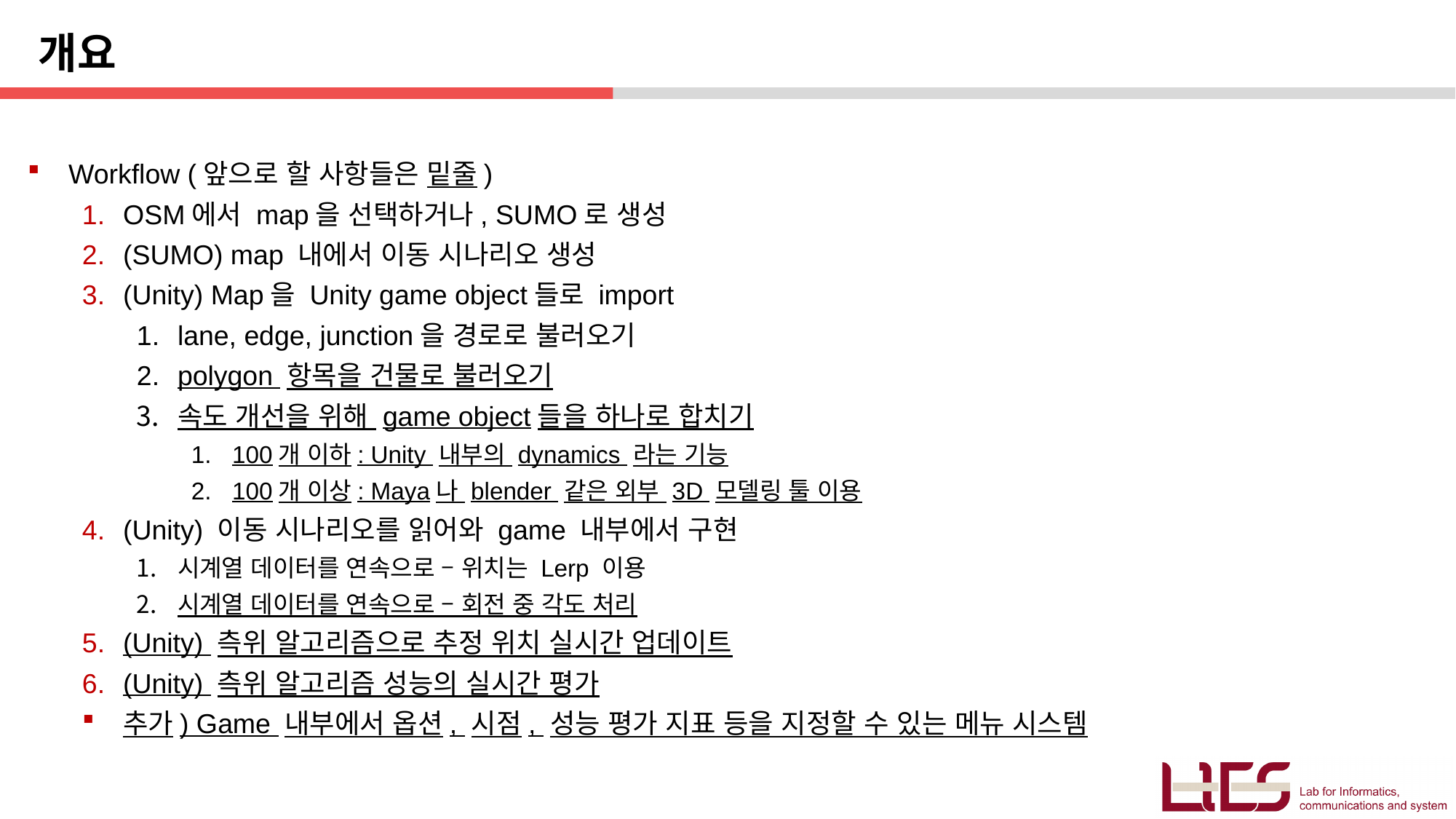

개요
Workflow (앞으로 할 사항들은 밑줄)
OSM에서 map을 선택하거나, SUMO로 생성
(SUMO) map 내에서 이동 시나리오 생성
(Unity) Map을 Unity game object들로 import
lane, edge, junction을 경로로 불러오기
polygon 항목을 건물로 불러오기
속도 개선을 위해 game object들을 하나로 합치기
100개 이하: Unity 내부의 dynamics 라는 기능
100개 이상: Maya나 blender 같은 외부 3D 모델링 툴 이용
(Unity) 이동 시나리오를 읽어와 game 내부에서 구현
시계열 데이터를 연속으로 – 위치는 Lerp 이용
시계열 데이터를 연속으로 – 회전 중 각도 처리
(Unity) 측위 알고리즘으로 추정 위치 실시간 업데이트
(Unity) 측위 알고리즘 성능의 실시간 평가
추가) Game 내부에서 옵션, 시점, 성능 평가 지표 등을 지정할 수 있는 메뉴 시스템